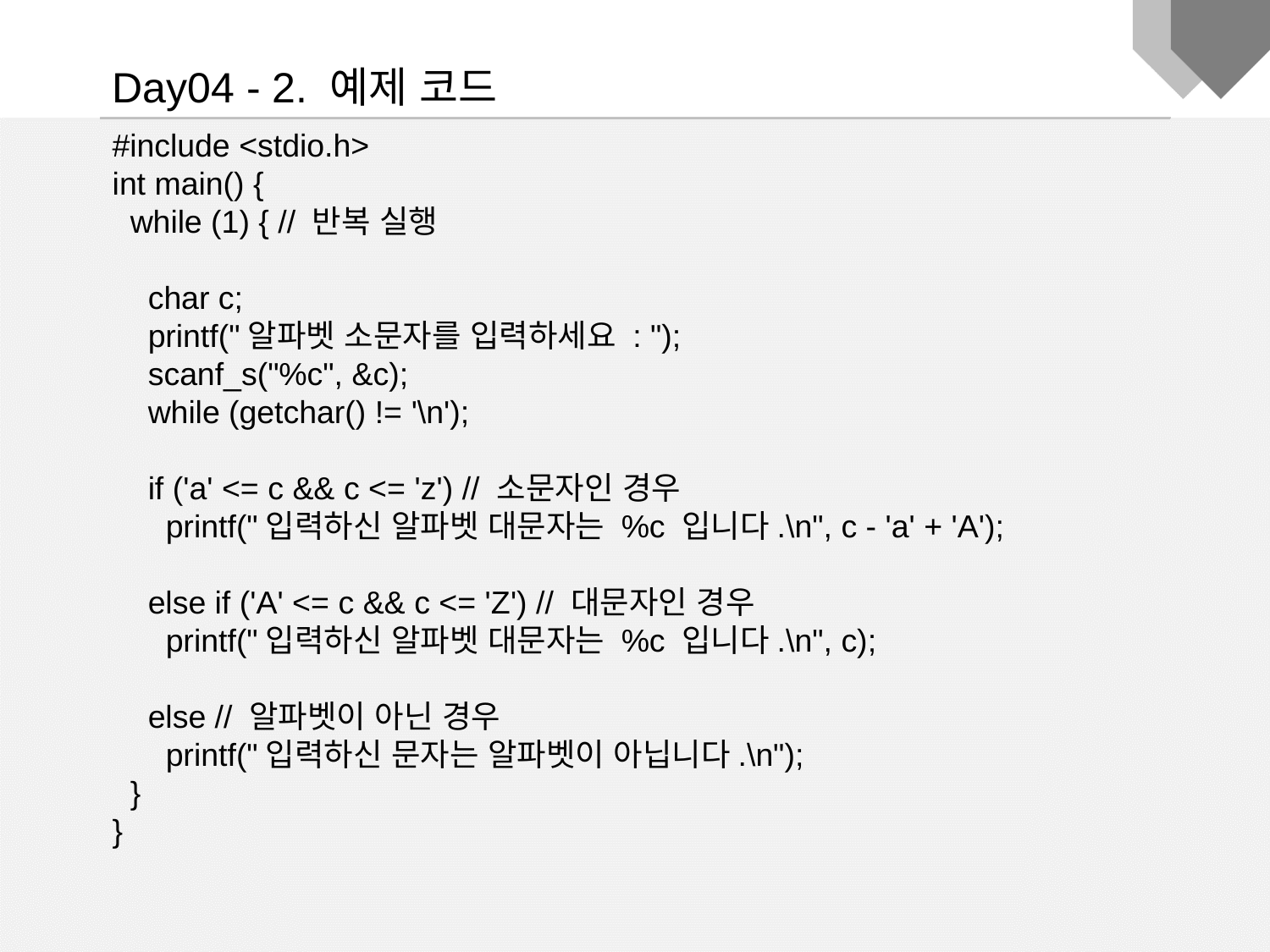

Day04 - 2. 예제 코드
#include <stdio.h>
int main() {
  while (1) { // 반복 실행

    char c;
    printf("알파벳 소문자를 입력하세요 : ");
    scanf_s("%c", &c);
    while (getchar() != '\n');

    if ('a' <= c && c <= 'z') // 소문자인 경우
      printf("입력하신 알파벳 대문자는 %c 입니다.\n", c - 'a' + 'A');

    else if ('A' <= c && c <= 'Z') // 대문자인 경우
      printf("입력하신 알파벳 대문자는 %c 입니다.\n", c);

    else // 알파벳이 아닌 경우
      printf("입력하신 문자는 알파벳이 아닙니다.\n");
  }
}